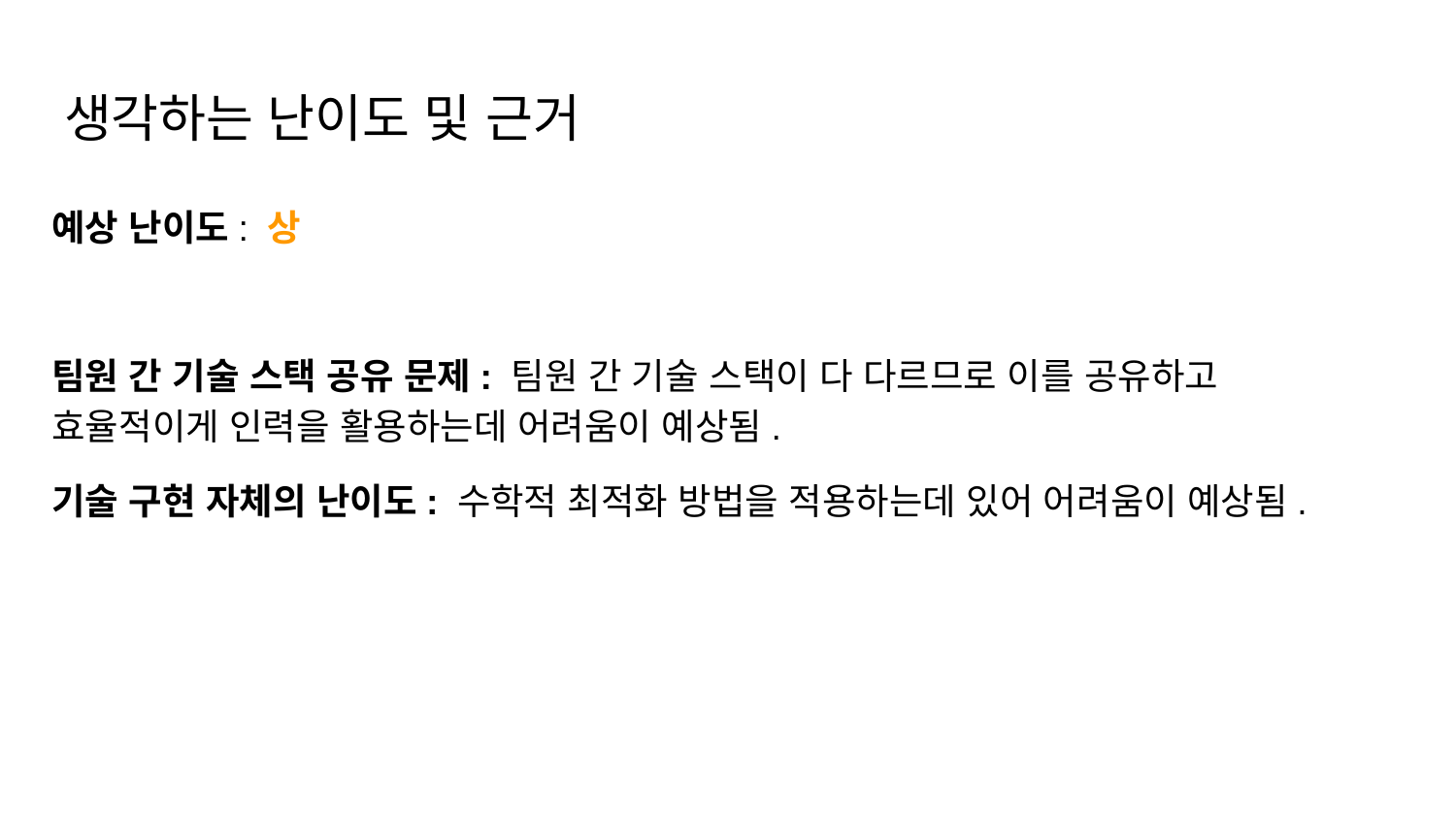

# 생각하는 난이도 및 근거
예상 난이도: 상

팀원 간 기술 스택 공유 문제: 팀원 간 기술 스택이 다 다르므로 이를 공유하고 효율적이게 인력을 활용하는데 어려움이 예상됨.
기술 구현 자체의 난이도: 수학적 최적화 방법을 적용하는데 있어 어려움이 예상됨.